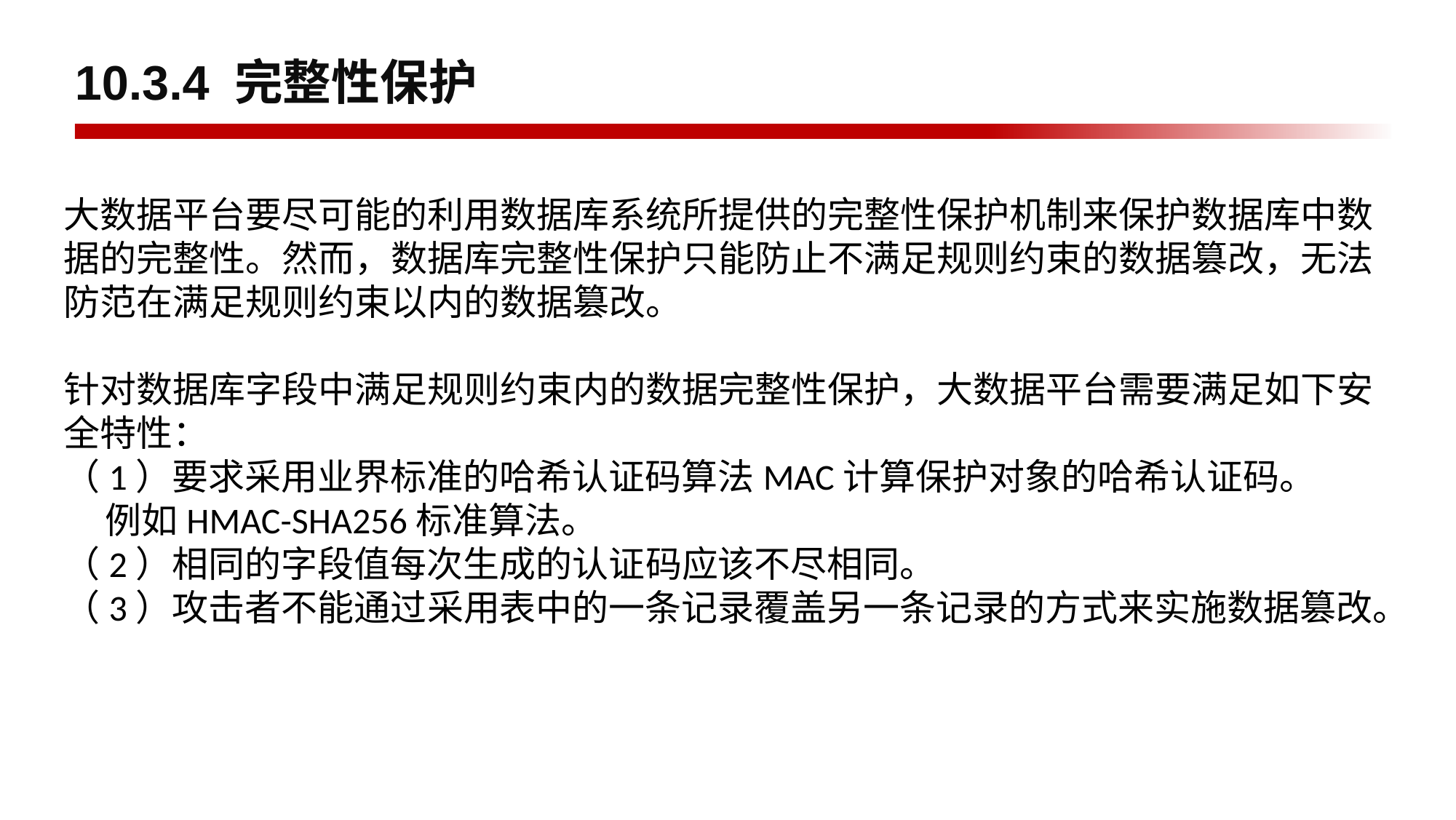

# 10.3.4 完整性保护

大数据平台要尽可能的利用数据库系统所提供的完整性保护机制来保护数据库中数据的完整性。然而，数据库完整性保护只能防止不满足规则约束的数据篡改，无法防范在满足规则约束以内的数据篡改。

针对数据库字段中满足规则约束内的数据完整性保护，大数据平台需要满足如下安全特性：
（1）要求采用业界标准的哈希认证码算法MAC计算保护对象的哈希认证码。
    例如HMAC-SHA256标准算法。
（2）相同的字段值每次生成的认证码应该不尽相同。
（3）攻击者不能通过采用表中的一条记录覆盖另一条记录的方式来实施数据篡改。